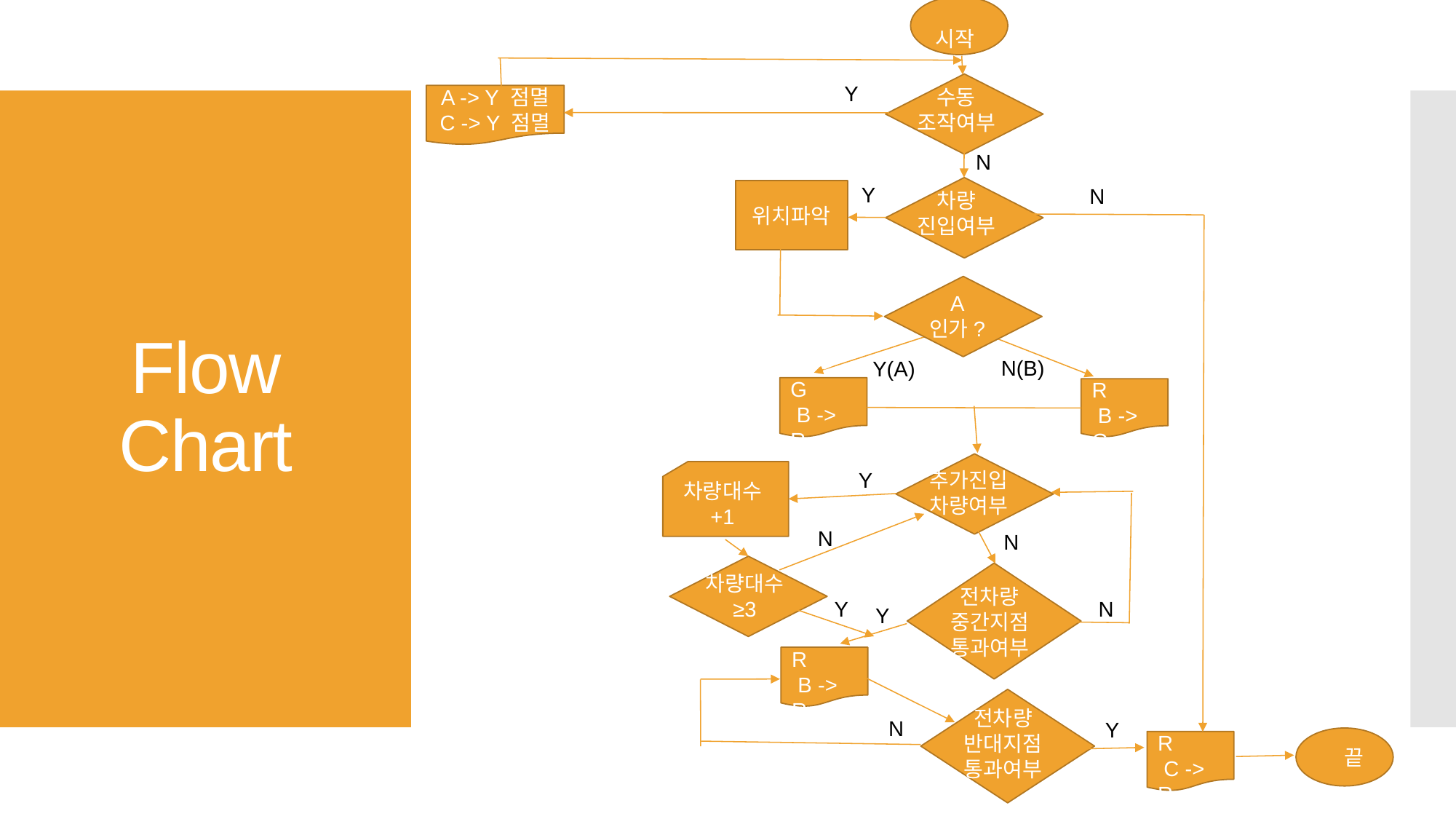

시작

Y
수동
조작여부
A -> Y 점멸
C -> Y 점멸
# Flow Chart
N
Y

N
위치파악
차량
진입여부

A
인가?
N(B)
Y(A)
 A -> G
 B -> R
 A -> R
 B -> G

Y
추가진입
차량여부
차량대수
+1
N
N

차량대수
≥3
전차량
중간지점
통과여부
Y
N
Y
 A -> R
 B -> R

전차량
반대지점
통과여부
N
Y
   끝
 A -> R
 C -> R